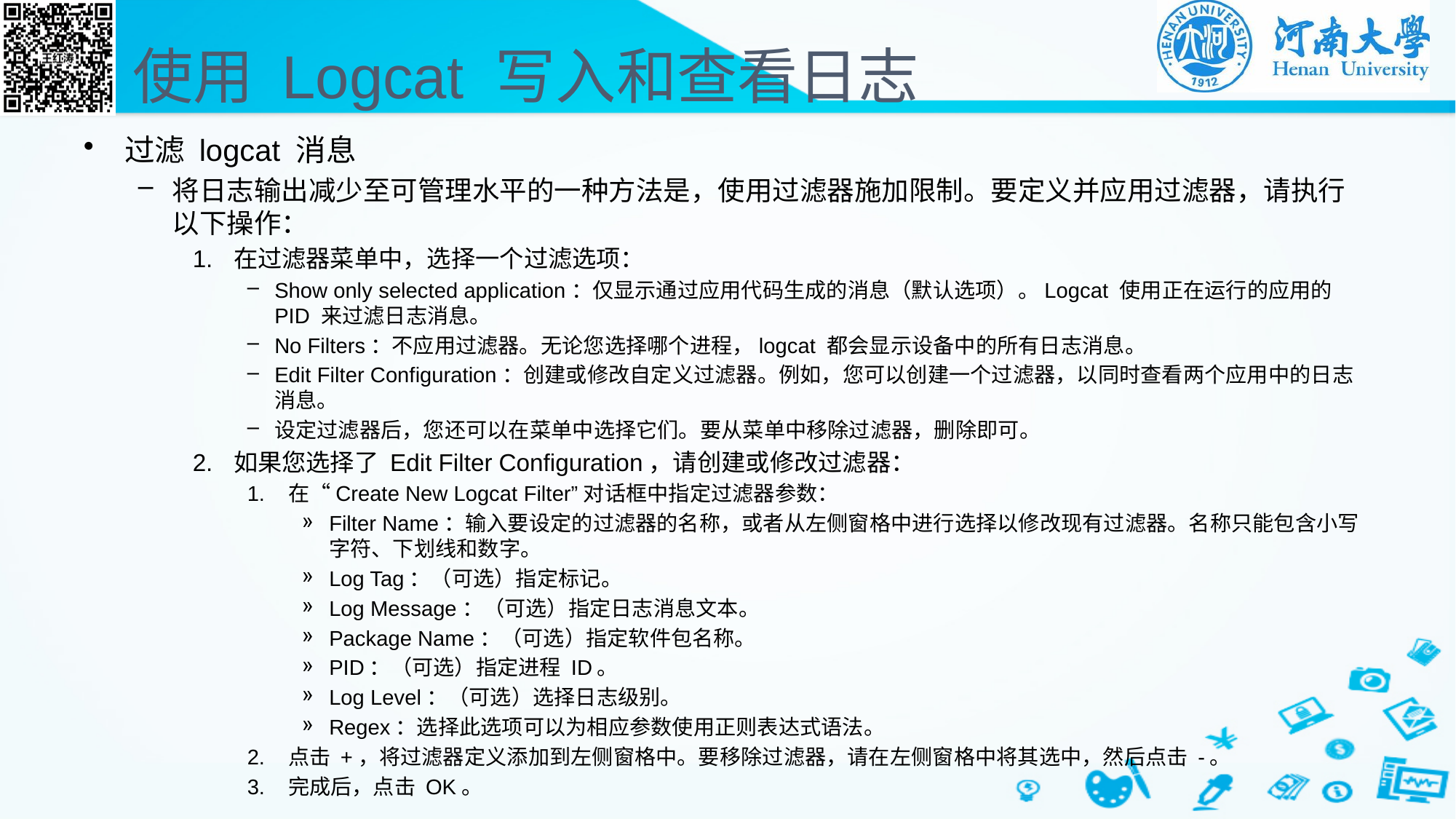

# 使用 Logcat 写入和查看日志
过滤 logcat 消息
将日志输出减少至可管理水平的一种方法是，使用过滤器施加限制。要定义并应用过滤器，请执行以下操作：
在过滤器菜单中，选择一个过滤选项：
Show only selected application：仅显示通过应用代码生成的消息（默认选项）。Logcat 使用正在运行的应用的 PID 来过滤日志消息。
No Filters：不应用过滤器。无论您选择哪个进程，logcat 都会显示设备中的所有日志消息。
Edit Filter Configuration：创建或修改自定义过滤器。例如，您可以创建一个过滤器，以同时查看两个应用中的日志消息。
设定过滤器后，您还可以在菜单中选择它们。要从菜单中移除过滤器，删除即可。
如果您选择了 Edit Filter Configuration，请创建或修改过滤器：
在“Create New Logcat Filter”对话框中指定过滤器参数：
Filter Name：输入要设定的过滤器的名称，或者从左侧窗格中进行选择以修改现有过滤器。名称只能包含小写字符、下划线和数字。
Log Tag：（可选）指定标记。
Log Message：（可选）指定日志消息文本。
Package Name：（可选）指定软件包名称。
PID：（可选）指定进程 ID。
Log Level：（可选）选择日志级别。
Regex：选择此选项可以为相应参数使用正则表达式语法。
点击 +，将过滤器定义添加到左侧窗格中。要移除过滤器，请在左侧窗格中将其选中，然后点击 -。
完成后，点击 OK。